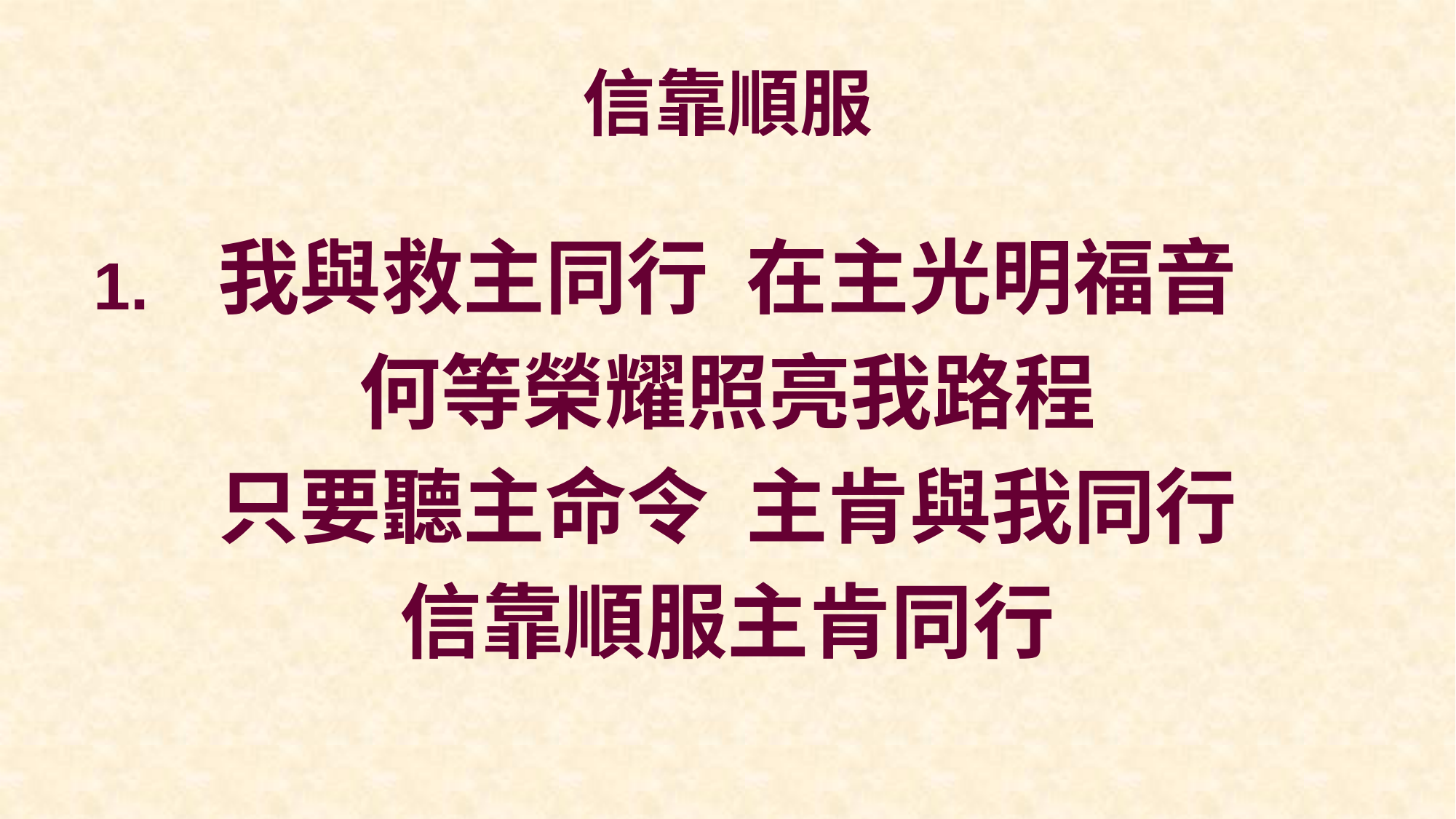

# 信靠順服
我與救主同行  在主光明福音
何等榮耀照亮我路程
只要聽主命令  主肯與我同行
信靠順服主肯同行

1.